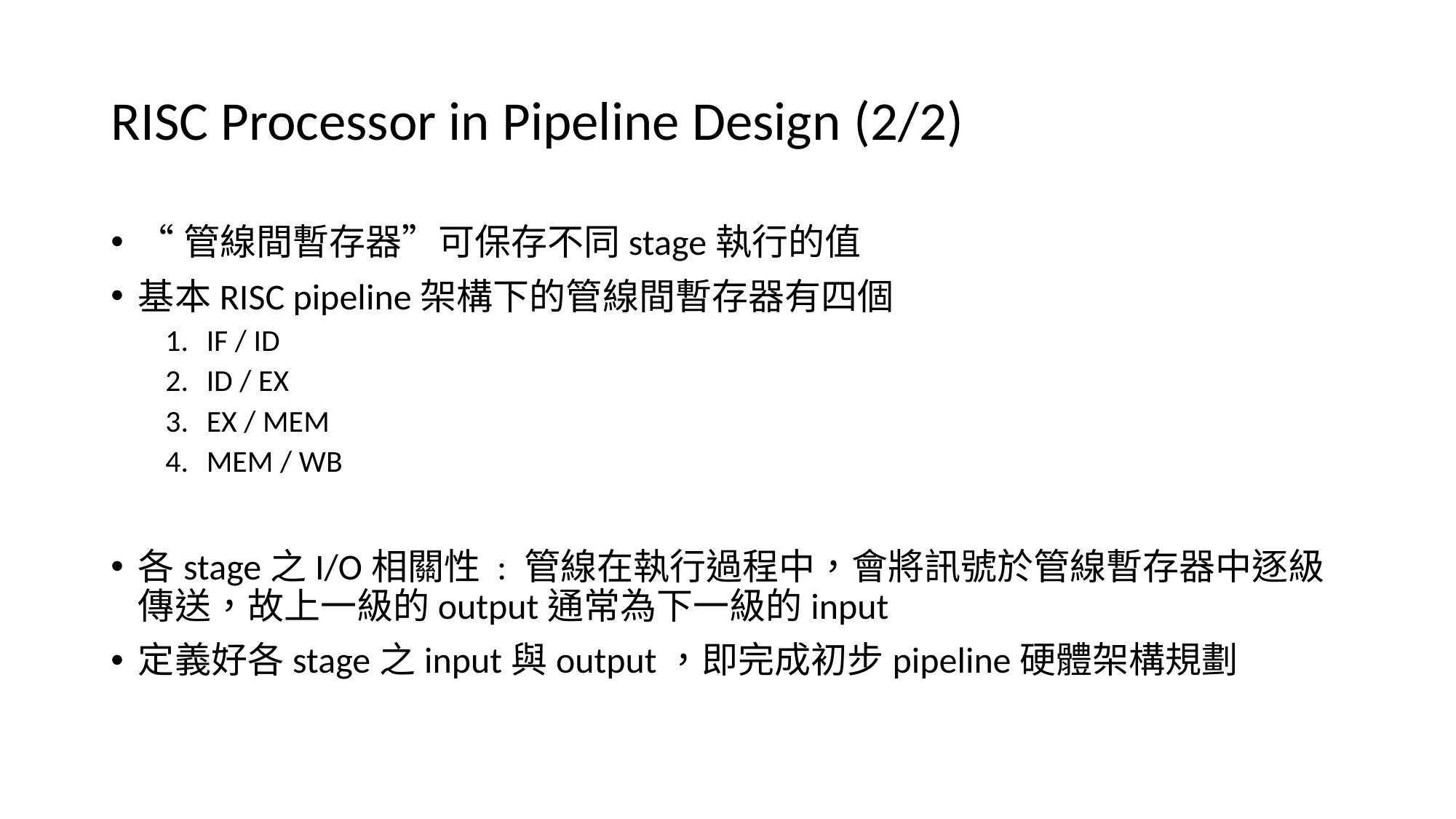

# RISC Processor in Pipeline Design (2/2)
“管線間暫存器”可保存不同stage執行的值
基本RISC pipeline架構下的管線間暫存器有四個
IF / ID
ID / EX
EX / MEM
MEM / WB

各stage之I/O相關性 : 管線在執行過程中，會將訊號於管線暫存器中逐級傳送，故上一級的output通常為下一級的input
定義好各stage之input與output，即完成初步pipeline硬體架構規劃